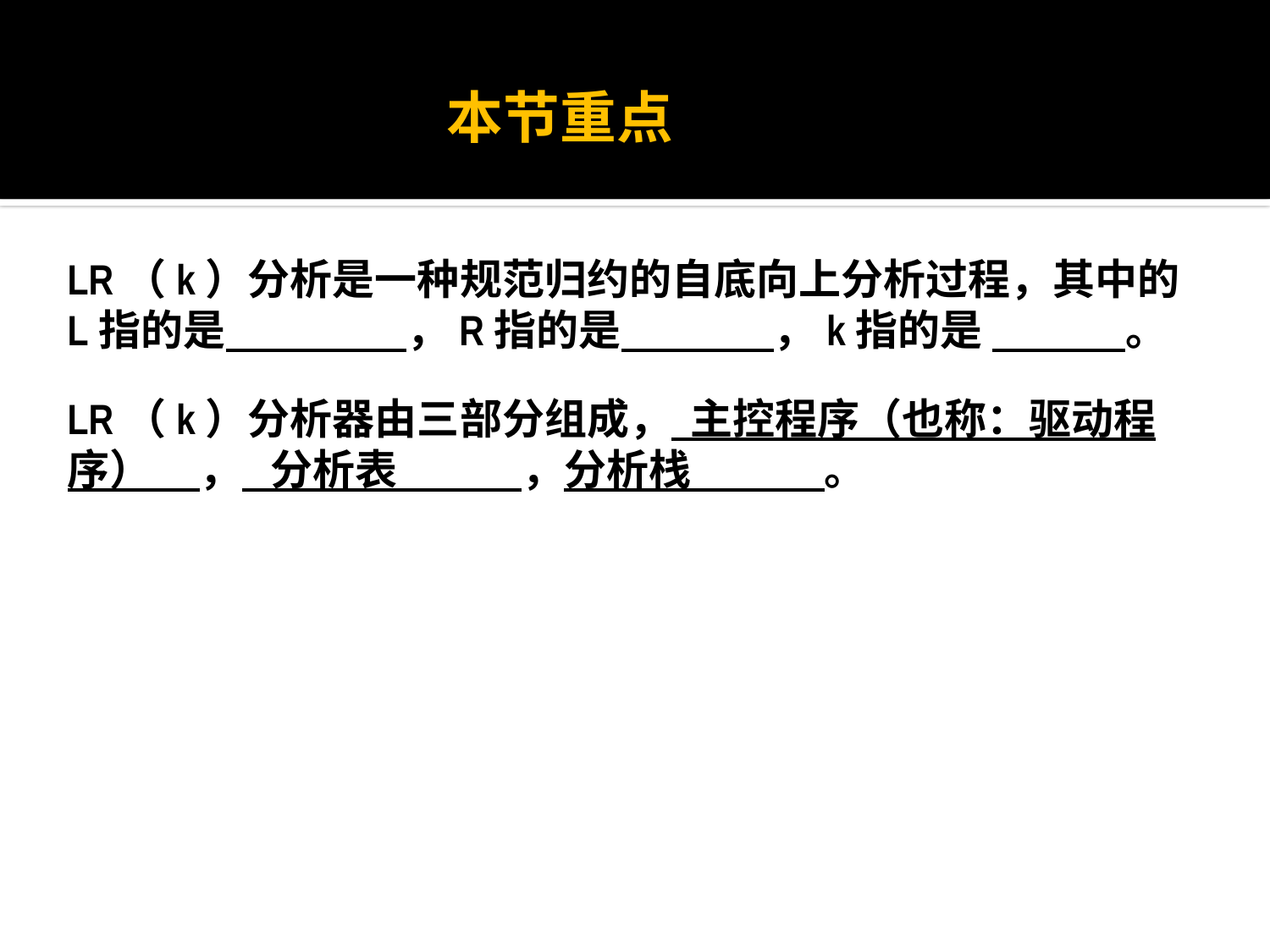

本节重点
LR（k）分析是一种规范归约的自底向上分析过程，其中的L指的是                   ，R指的是                ，k指的是               。
LR（k）分析器由三部分组成，  主控程序（也称：驱动程序）     ，   分析表             ，分析栈              。